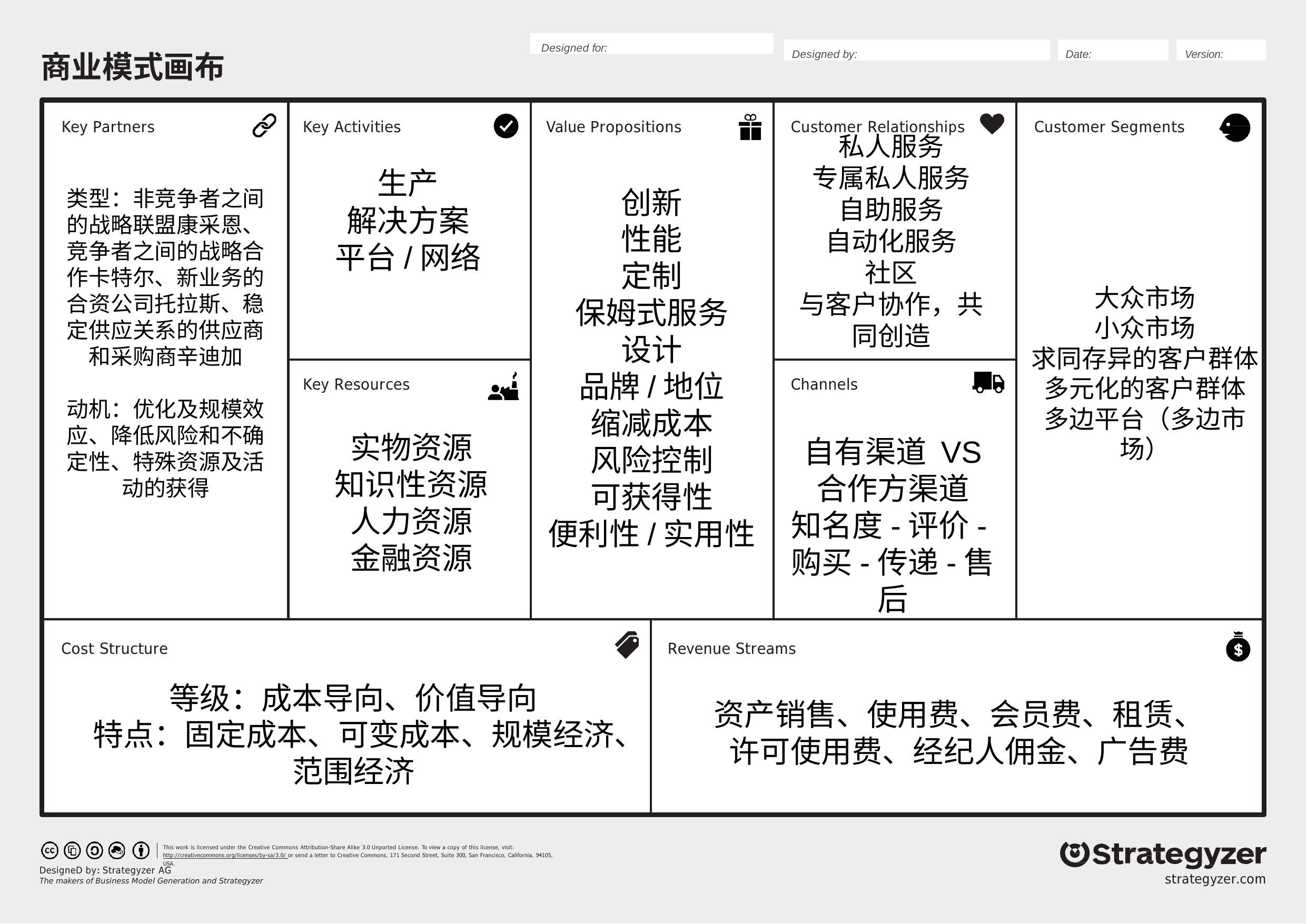

Designed for:
Designed by:
Date:
Version:
商业模式画布

Key Partners
Key Activities
Value Propositions
Customer Relationships
Customer Segments
私人服务
专属私人服务
自助服务
自动化服务
社区
与客户协作，共同创造
生产
解决方案
平台/网络
创新
性能
定制
保姆式服务
设计
品牌/地位
缩减成本
风险控制
可获得性
便利性/实用性
类型：非竞争者之间的战略联盟康采恩、竞争者之间的战略合作卡特尔、新业务的合资公司托拉斯、稳定供应关系的供应商和采购商辛迪加
动机：优化及规模效应、降低风险和不确定性、特殊资源及活动的获得
大众市场
小众市场
求同存异的客户群体
多元化的客户群体
多边平台（多边市场）

Key Resources
Channels
实物资源
知识性资源
人力资源
金融资源
自有渠道 VS 合作方渠道
知名度-评价-购买-传递-售后

Cost Structure
Revenue Streams

等级：成本导向、价值导向
特点：固定成本、可变成本、规模经济、范围经济
资产销售、使用费、会员费、租赁、许可使用费、经纪人佣金、广告费
This work is licensed under the Creative Commons Attribution-Share Alike 3.0 Unported License. To view a copy of this license, visit:  http://creativecommons.org/licenses/by-sa/3.0/ or send a letter to Creative Commons, 171 Second Street, Suite 300, San Francisco, California, 94105, USA.

DesigneD by: Strategyzer AG
The makers of Business Model Generation and Strategyzer
strategyzer.com